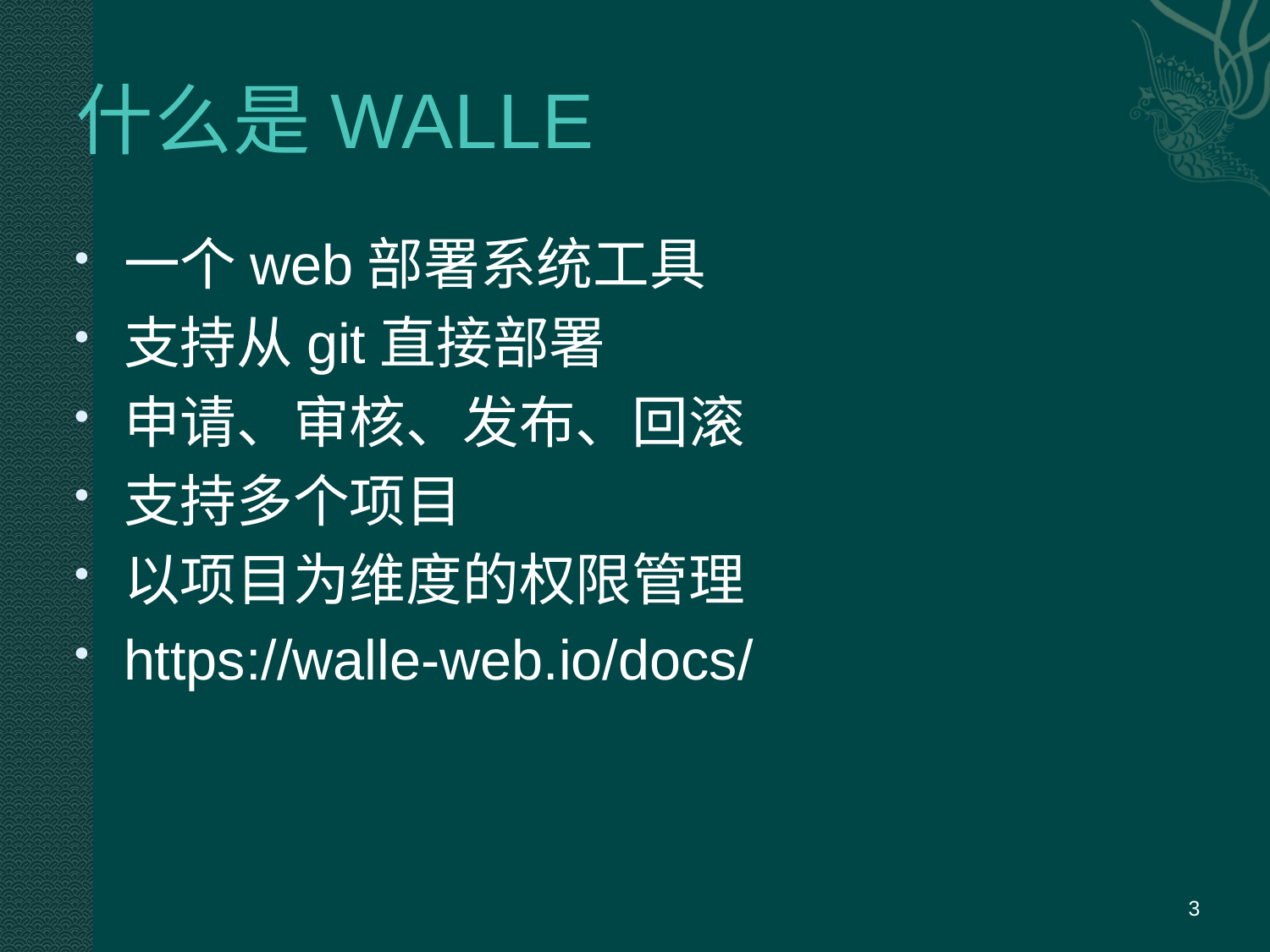

# 什么是WALLE
一个web部署系统工具
支持从git直接部署
申请、审核、发布、回滚
支持多个项目
以项目为维度的权限管理
https://walle-web.io/docs/
3